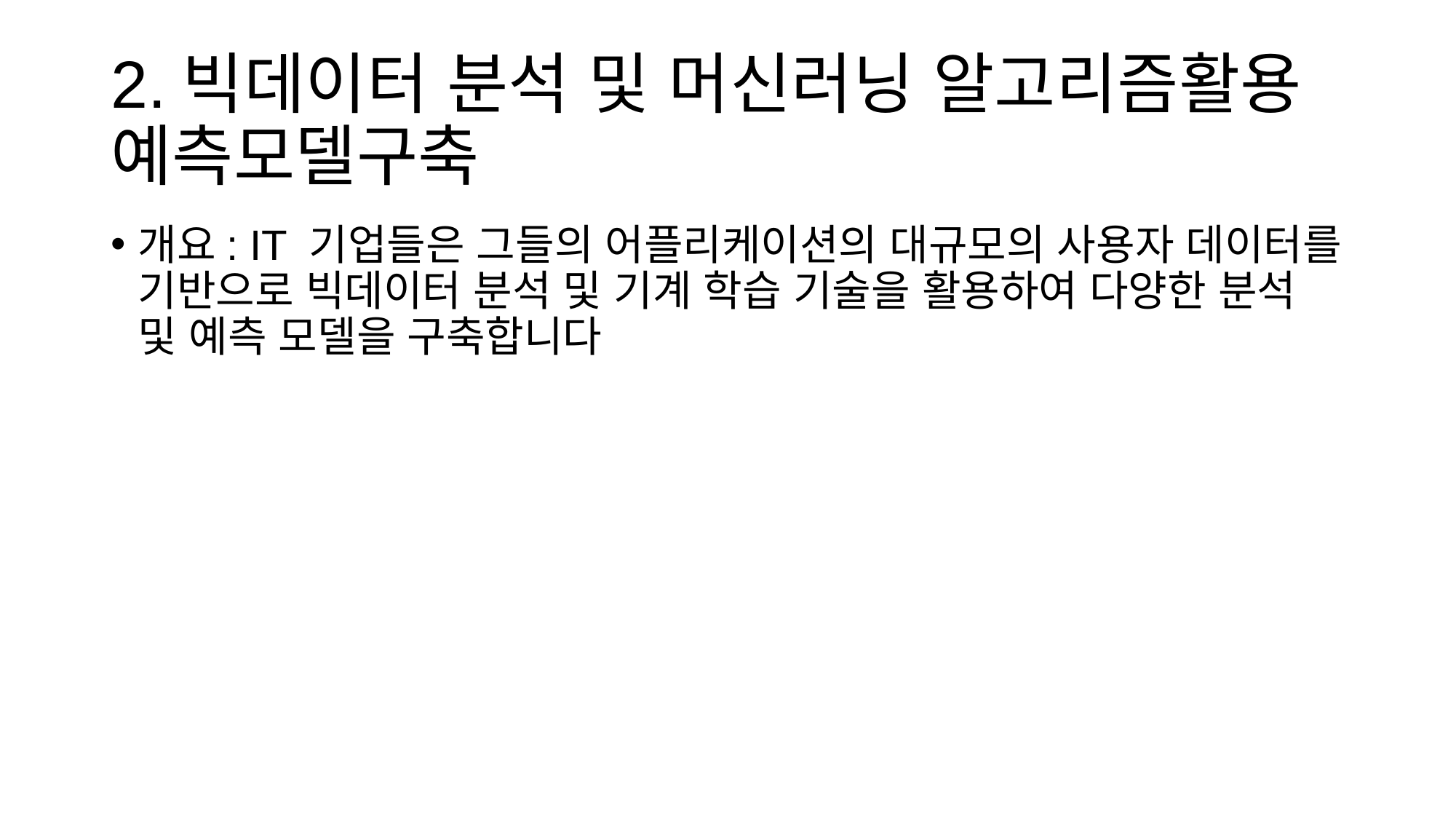

# 2.빅데이터 분석 및 머신러닝 알고리즘활용 예측모델구축
개요: IT 기업들은 그들의 어플리케이션의 대규모의 사용자 데이터를 기반으로 빅데이터 분석 및 기계 학습 기술을 활용하여 다양한 분석 및 예측 모델을 구축합니다